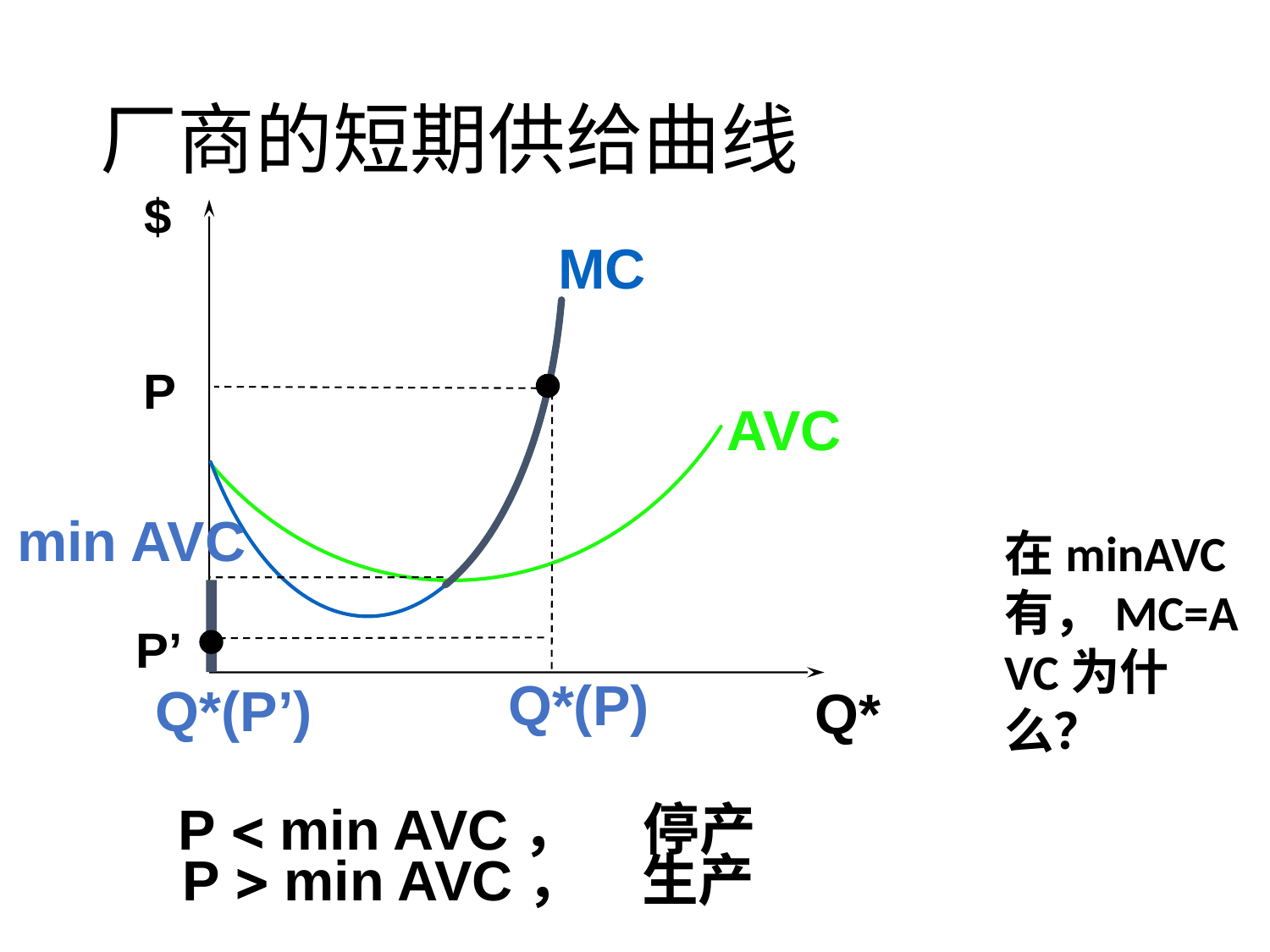

# 厂商的短期供给曲线
$

MC

P

AVC
min AVC
在minAVC有，MC=AVC为什么？

P’

Q*(P)
Q*(P’)
Q*

P < min AVC，     停产
P > min AVC，     生产